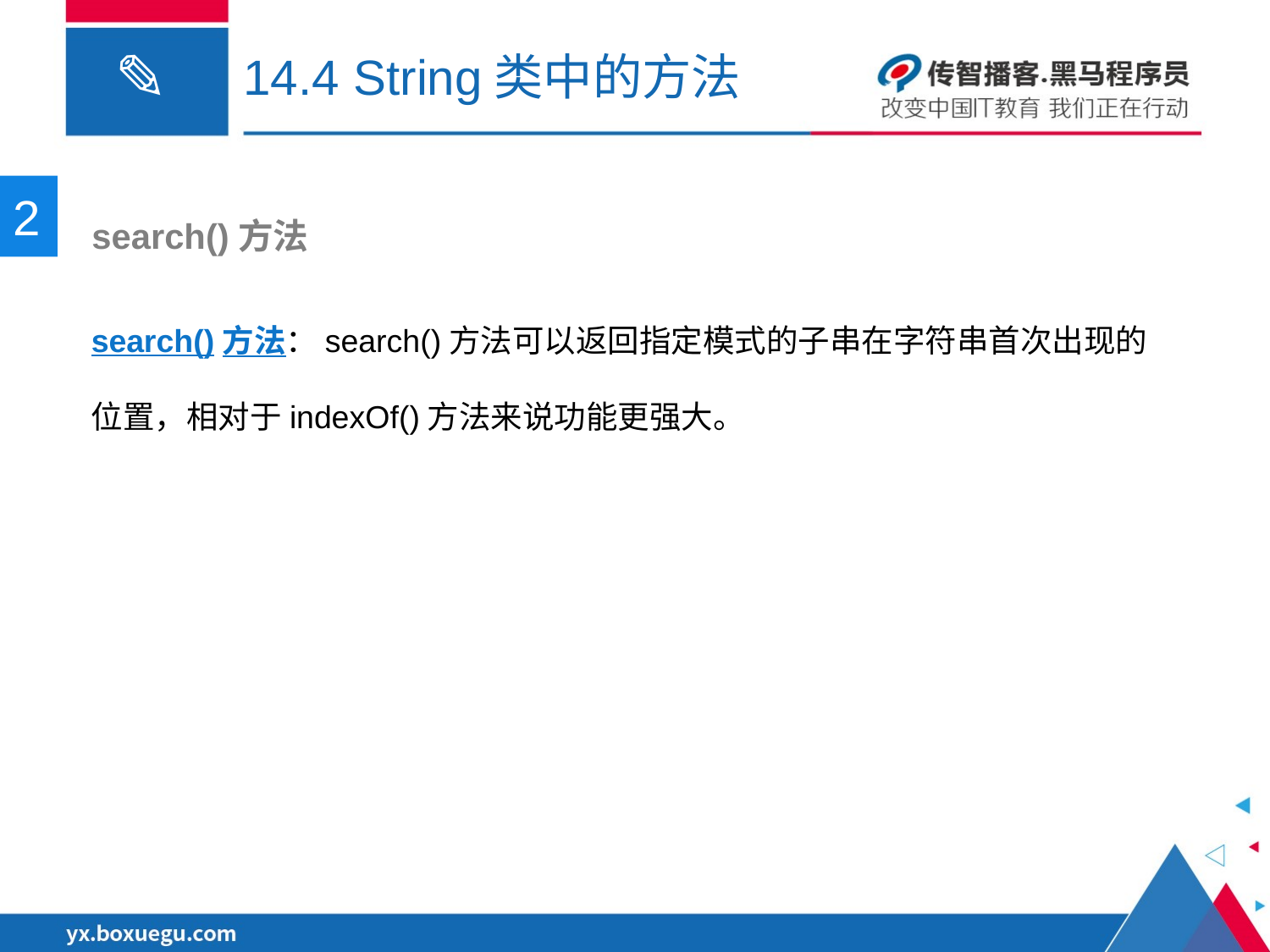

# 14.4 String类中的方法

2
  search()方法
search()方法：search()方法可以返回指定模式的子串在字符串首次出现的位置，相对于indexOf()方法来说功能更强大。